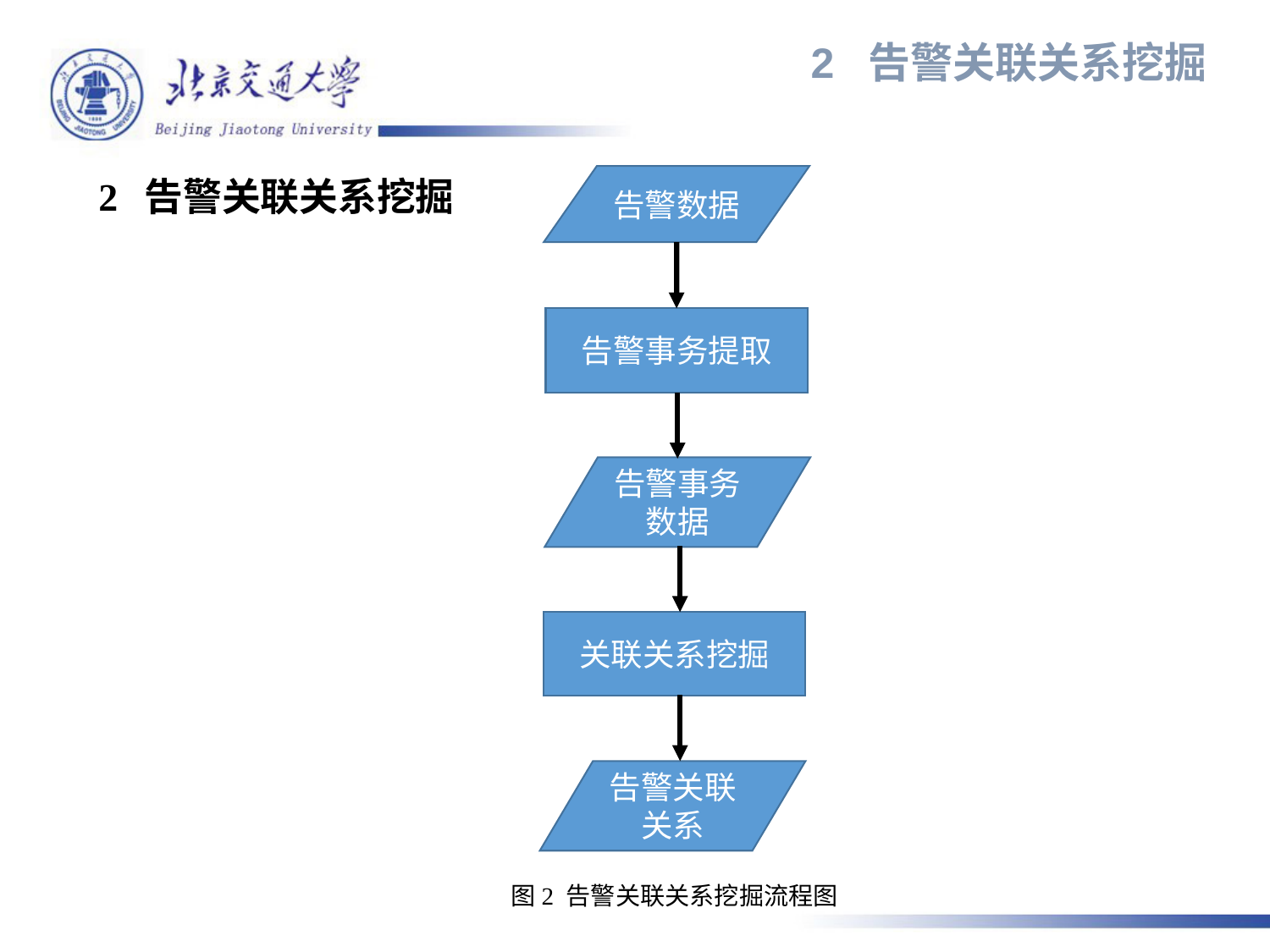

2  告警关联关系挖掘
2  告警关联关系挖掘
告警数据
告警事务提取
告警事务数据
关联关系挖掘
告警关联关系

图2 告警关联关系挖掘流程图